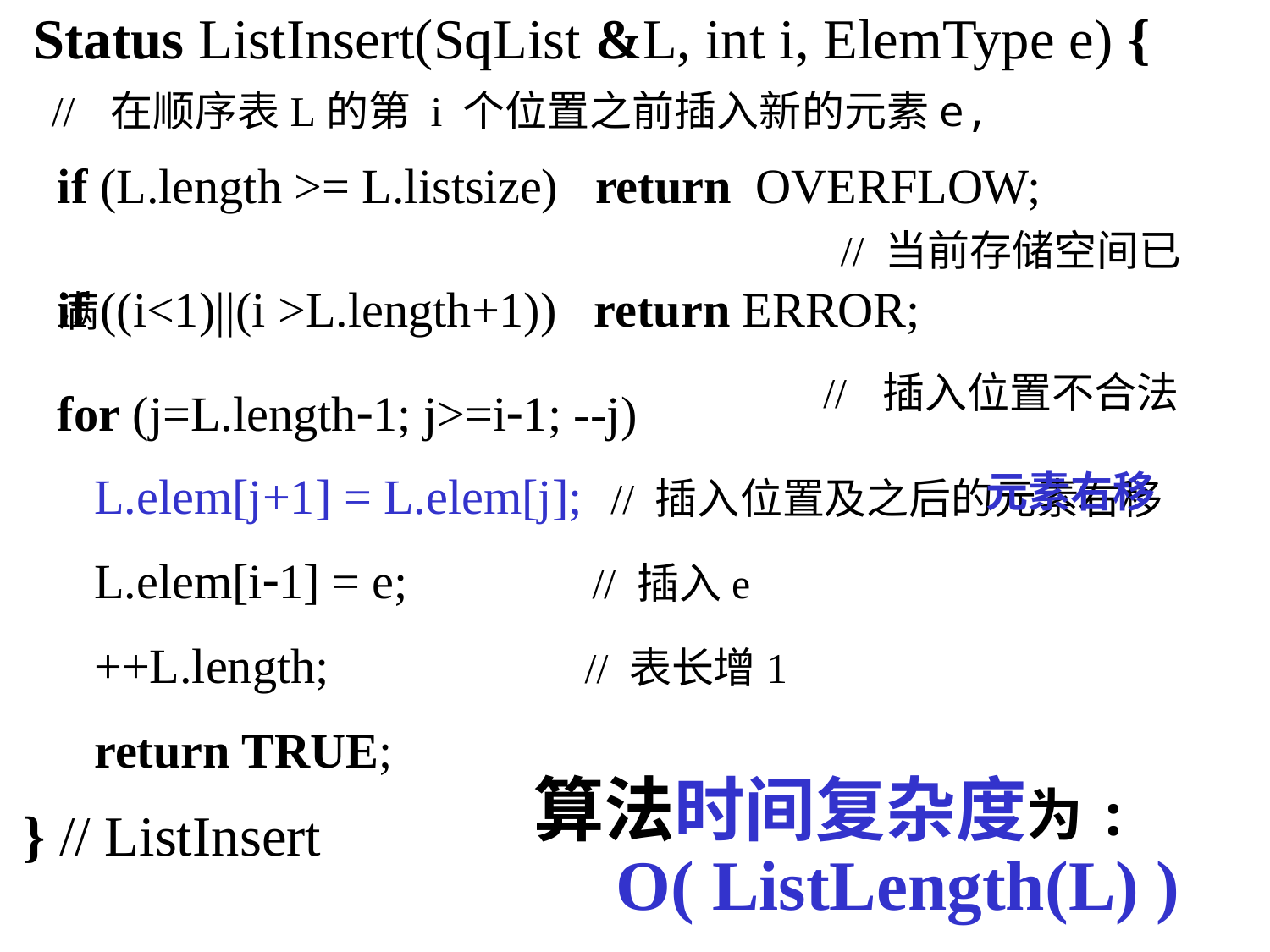

Status ListInsert(SqList &L, int i, ElemType e) {
  // 在顺序表L的第 i 个位置之前插入新的元素e,

} // ListInsert
if (L.length >= L.listsize)   return  OVERFLOW;
                                                                          // 当前存储空间已满
if ((i<1)||(i >L.length+1))   return ERROR;
                                                      // 插入位置不合法
for (j=L.length−1; j>=i−1; --j)
   L.elem[j+1] = L.elem[j];  // 插入位置及之后的元素右移
   L.elem[i−1] = e;             // 插入e
   ++L.length;                  // 表长增1
   return TRUE;
元素右移
算法时间复杂度为:
O( ListLength(L) )